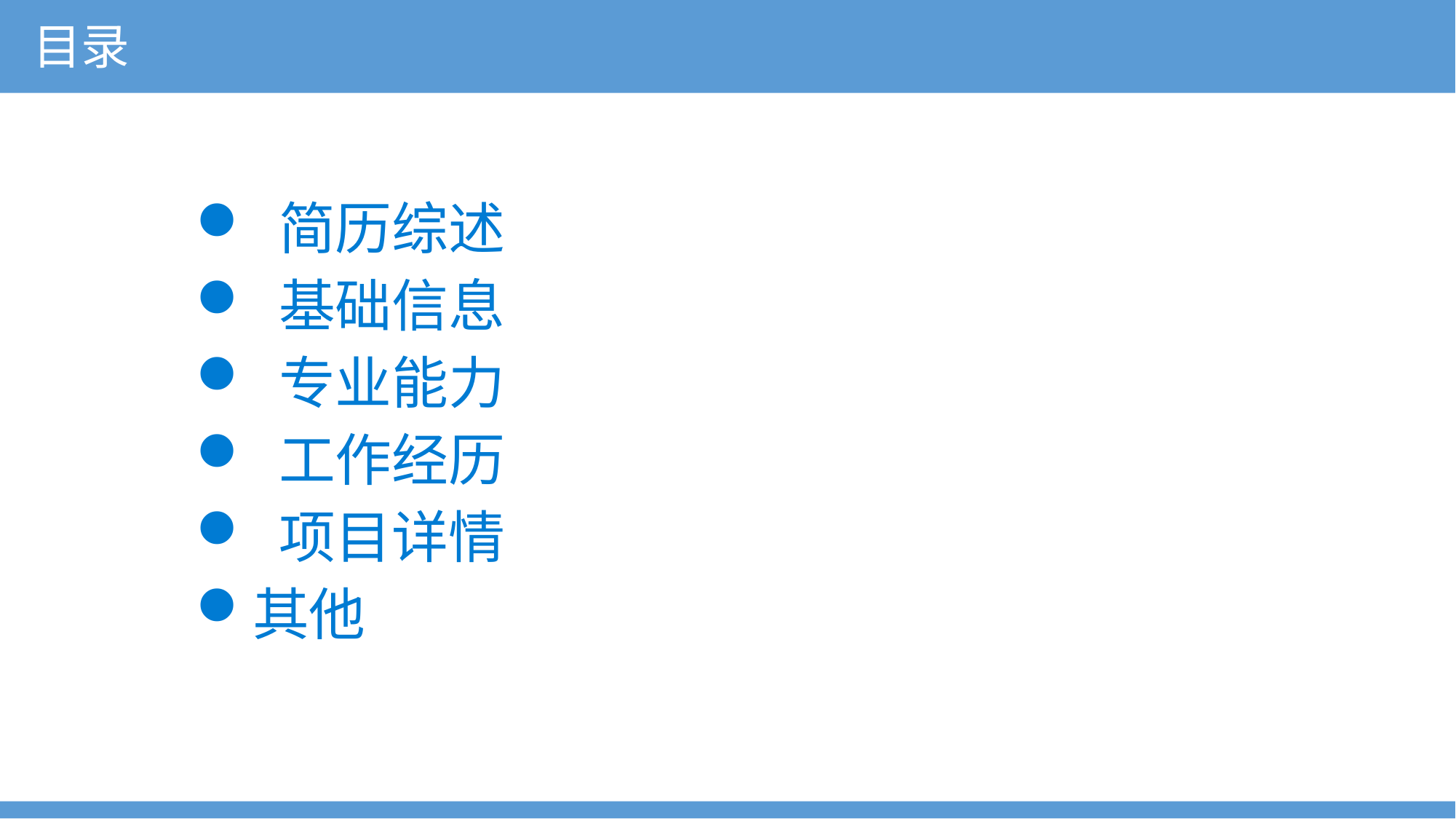

目录
 简历综述
 基础信息
 专业能力
 工作经历
 项目详情
其他